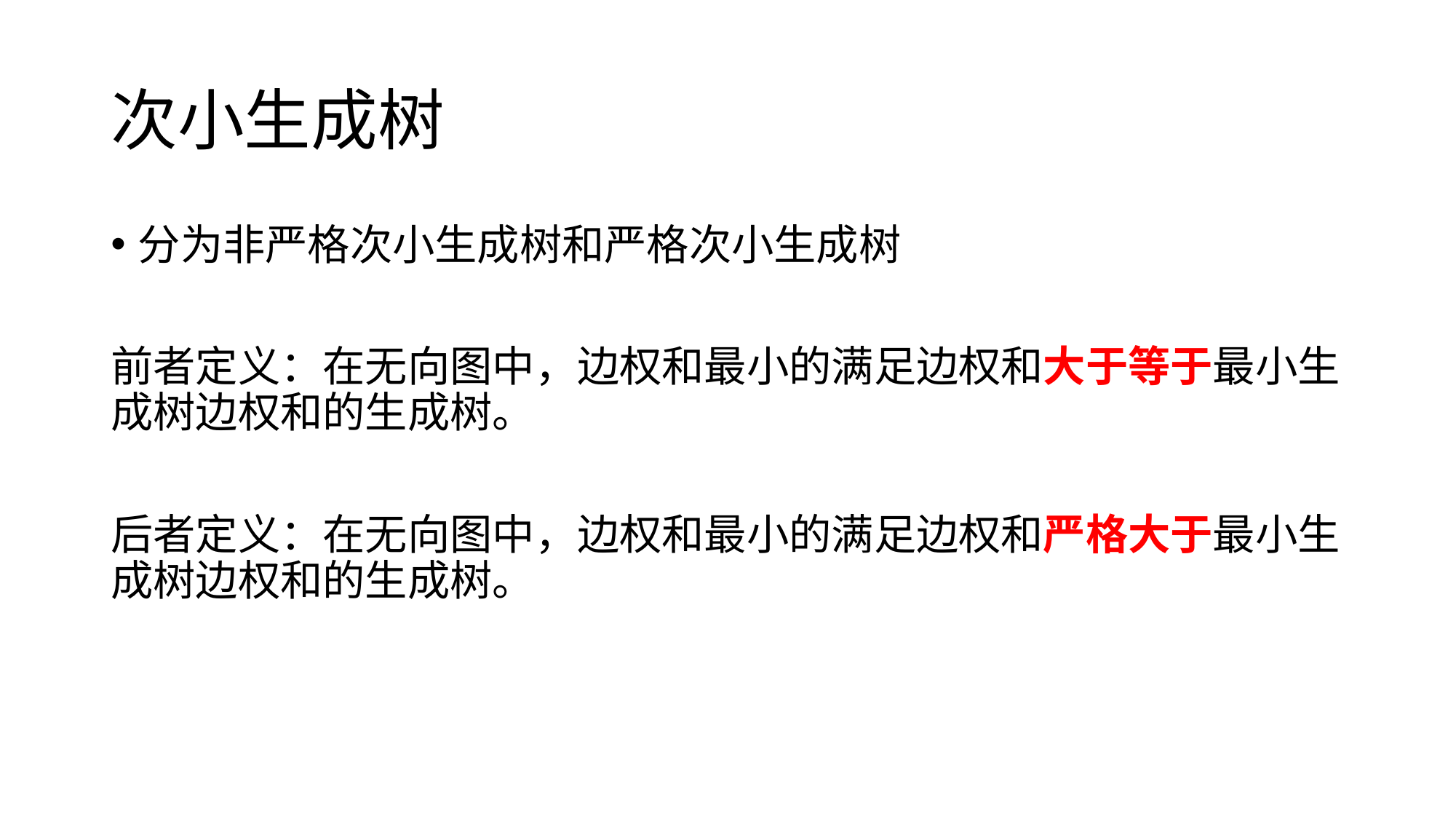

# 次小生成树
分为非严格次小生成树和严格次小生成树

前者定义：在无向图中，边权和最小的满足边权和大于等于最小生成树边权和的生成树。

后者定义：在无向图中，边权和最小的满足边权和严格大于最小生成树边权和的生成树。